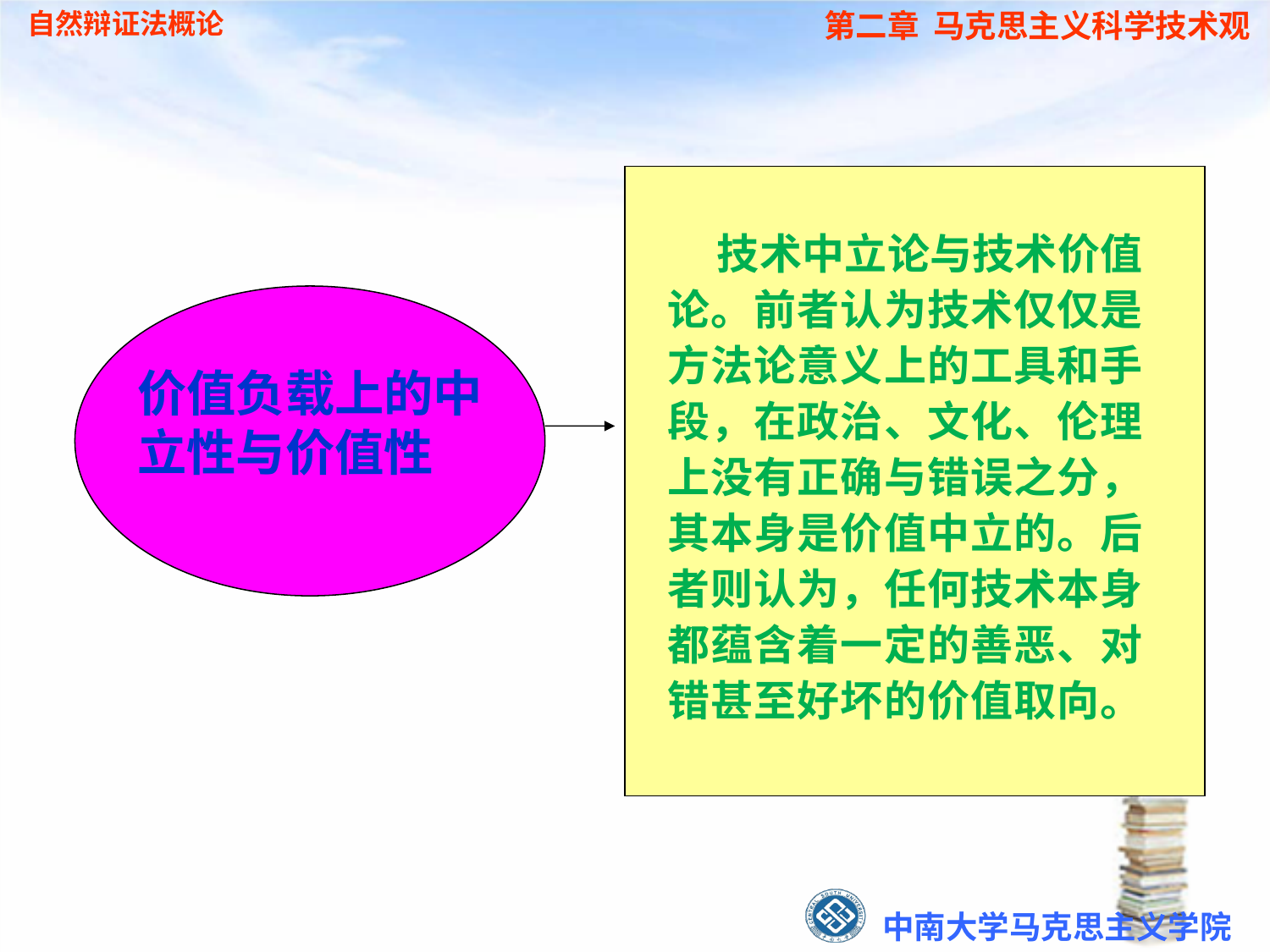

技术中立论与技术价值论。前者认为技术仅仅是方法论意义上的工具和手段，在政治、文化、伦理上没有正确与错误之分，其本身是价值中立的。后者则认为，任何技术本身都蕴含着一定的善恶、对错甚至好坏的价值取向。

价值负载上的中立性与价值性